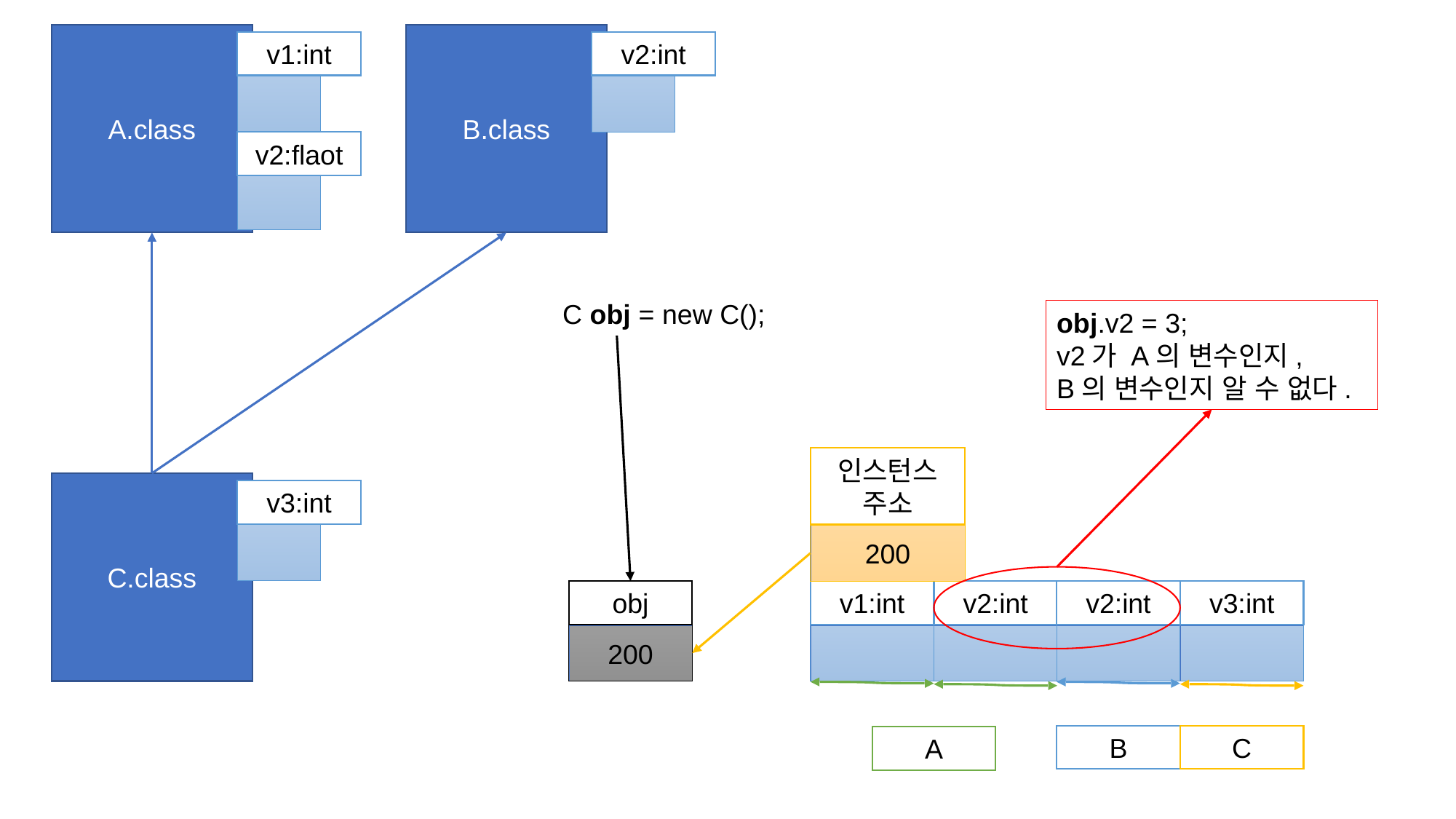

A.class
B.class
v1:int
v2:int

v2:flaot

C obj = new C();
obj.v2 = 3;
v2가 A의 변수인지,
B의 변수인지 알 수 없다.
인스턴스
주소
C.class
v3:int

200

obj
v1:int
v2:int
v2:int
v3:int
200

B
C
A